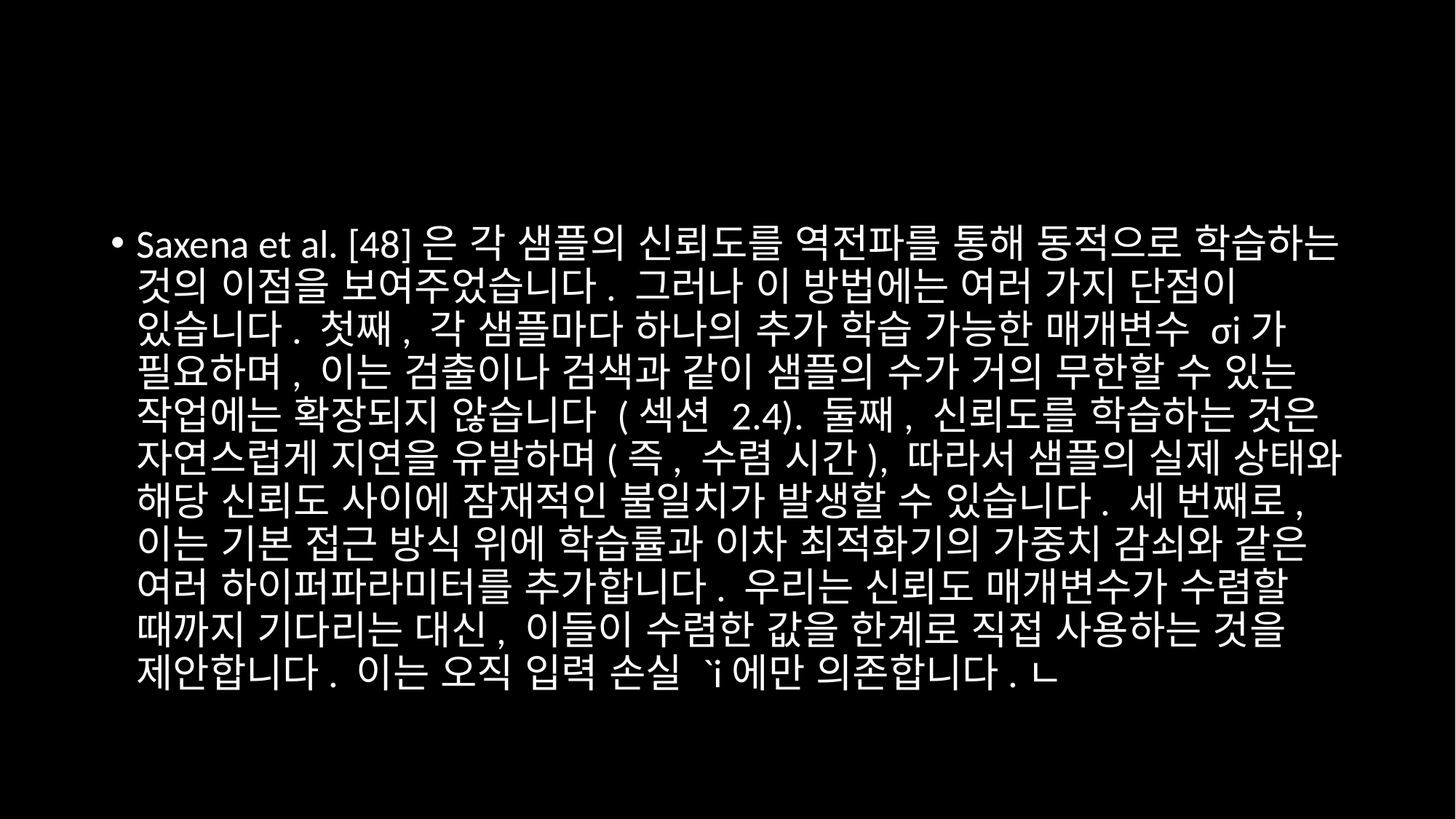

#
Saxena et al. [48]은 각 샘플의 신뢰도를 역전파를 통해 동적으로 학습하는 것의 이점을 보여주었습니다. 그러나 이 방법에는 여러 가지 단점이 있습니다. 첫째, 각 샘플마다 하나의 추가 학습 가능한 매개변수 σi가 필요하며, 이는 검출이나 검색과 같이 샘플의 수가 거의 무한할 수 있는 작업에는 확장되지 않습니다 (섹션 2.4). 둘째, 신뢰도를 학습하는 것은 자연스럽게 지연을 유발하며(즉, 수렴 시간), 따라서 샘플의 실제 상태와 해당 신뢰도 사이에 잠재적인 불일치가 발생할 수 있습니다. 세 번째로, 이는 기본 접근 방식 위에 학습률과 이차 최적화기의 가중치 감쇠와 같은 여러 하이퍼파라미터를 추가합니다. 우리는 신뢰도 매개변수가 수렴할 때까지 기다리는 대신, 이들이 수렴한 값을 한계로 직접 사용하는 것을 제안합니다. 이는 오직 입력 손실 `i에만 의존합니다.ㄴ